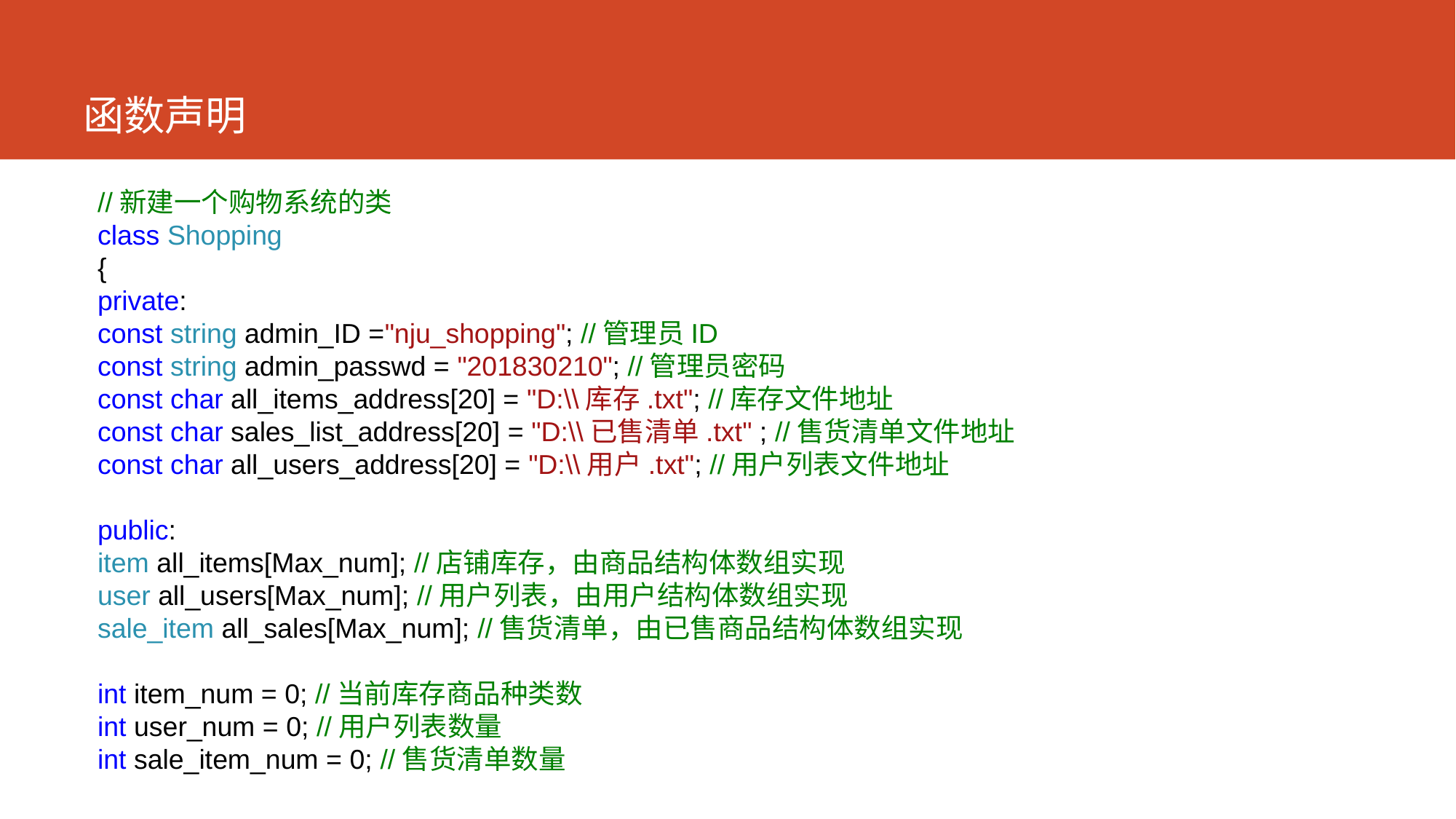

# 函数声明
//新建一个购物系统的类
class Shopping
{
private:
const string admin_ID ="nju_shopping"; //管理员ID
const string admin_passwd = "201830210"; //管理员密码
const char all_items_address[20] = "D:\\库存.txt"; //库存文件地址
const char sales_list_address[20] = "D:\\已售清单.txt" ; //售货清单文件地址
const char all_users_address[20] = "D:\\用户.txt"; //用户列表文件地址

public:
item all_items[Max_num]; //店铺库存，由商品结构体数组实现
user all_users[Max_num]; //用户列表，由用户结构体数组实现
sale_item all_sales[Max_num]; //售货清单，由已售商品结构体数组实现

int item_num = 0; //当前库存商品种类数
int user_num = 0; //用户列表数量
int sale_item_num = 0; //售货清单数量